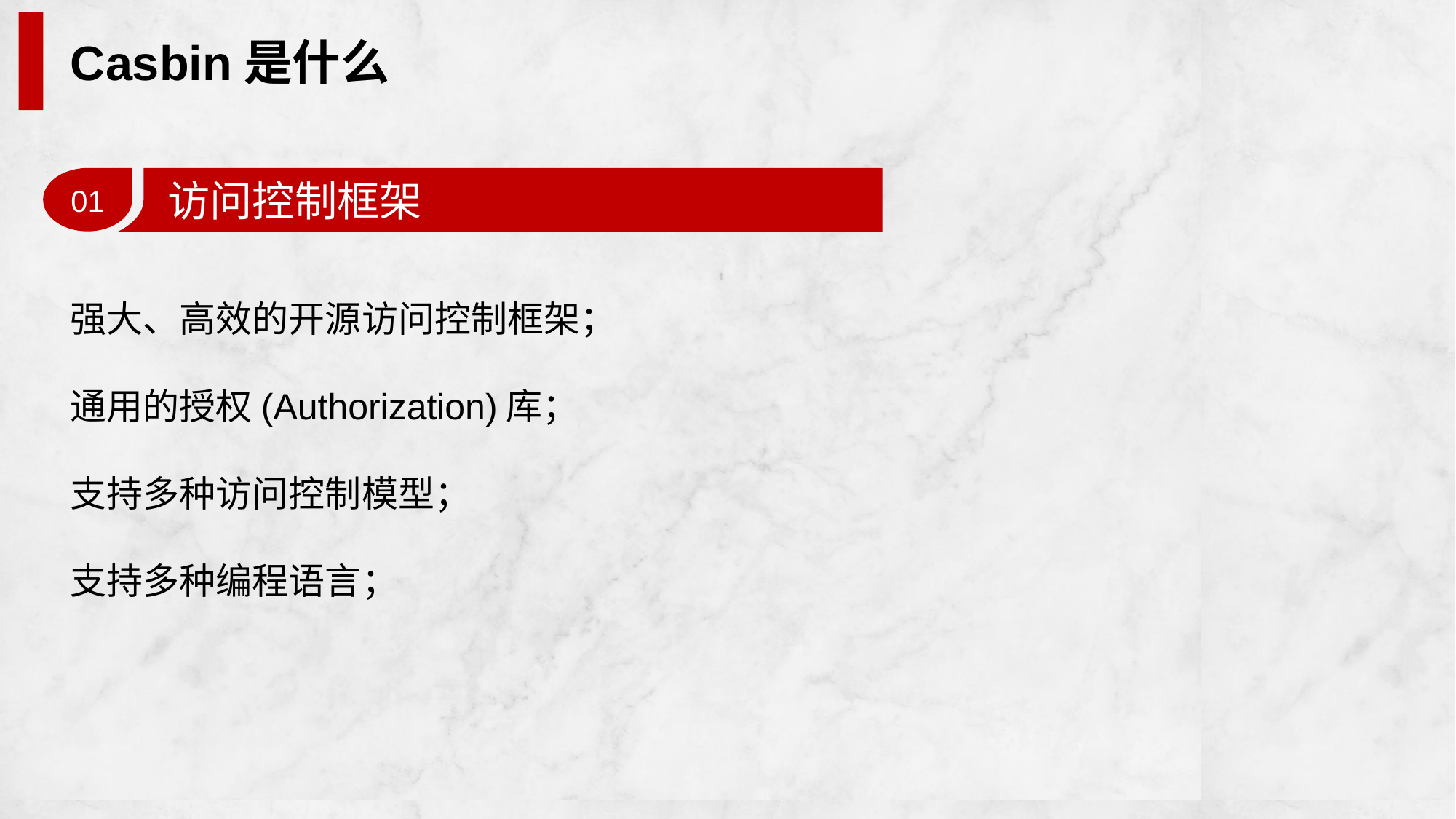

Casbin是什么
01
   访问控制框架
强大、高效的开源访问控制框架；

通用的授权(Authorization)库；

支持多种访问控制模型；

支持多种编程语言；